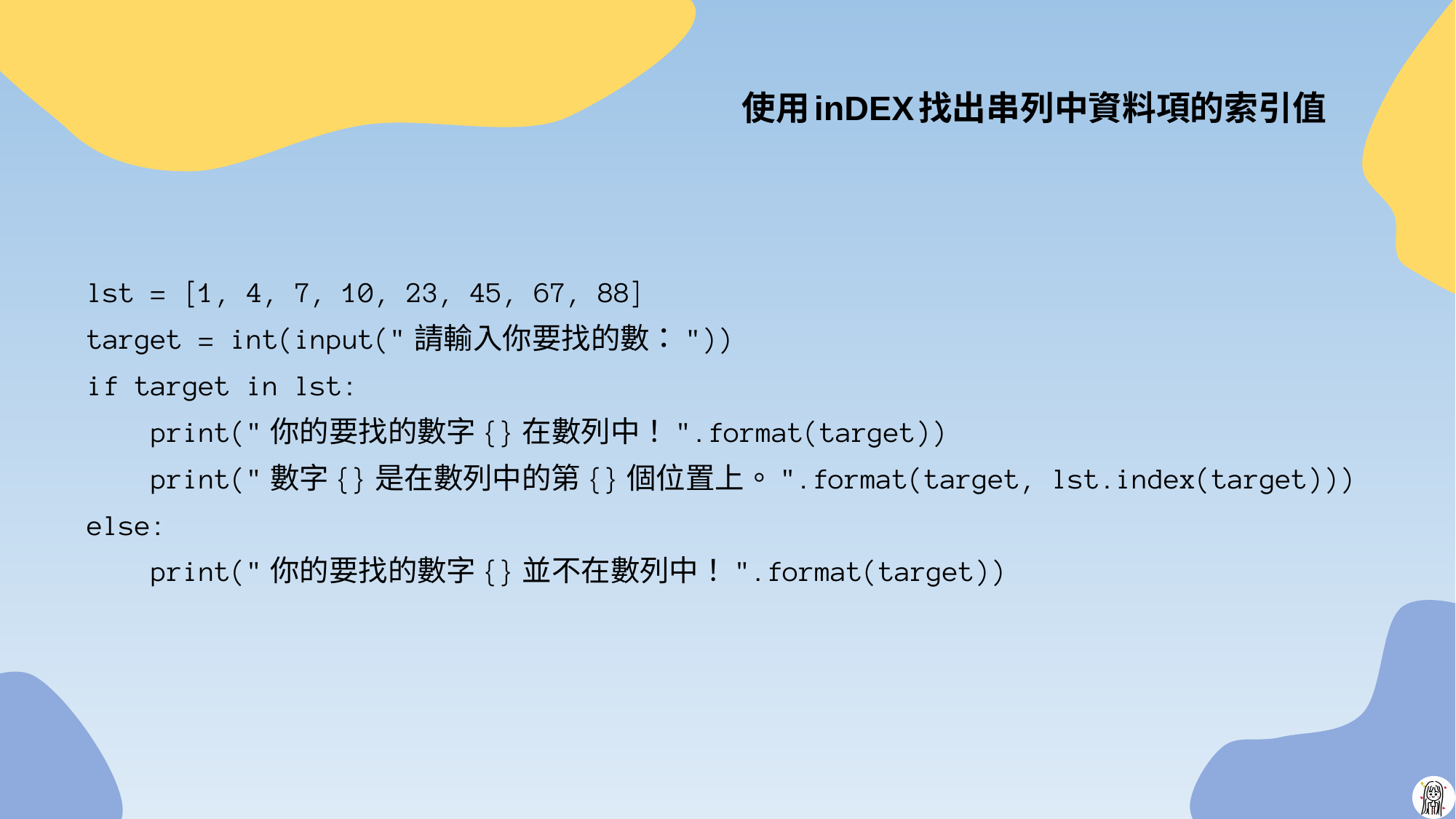

# 使用inDEX找出串列中資料項的索引值
lst = [1, 4, 7, 10, 23, 45, 67, 88]
target = int(input("請輸入你要找的數："))
if target in lst:
    print("你的要找的數字{}在數列中！".format(target))
    print("數字{}是在數列中的第{}個位置上。".format(target, lst.index(target)))
else:
    print("你的要找的數字{}並不在數列中！".format(target))
4